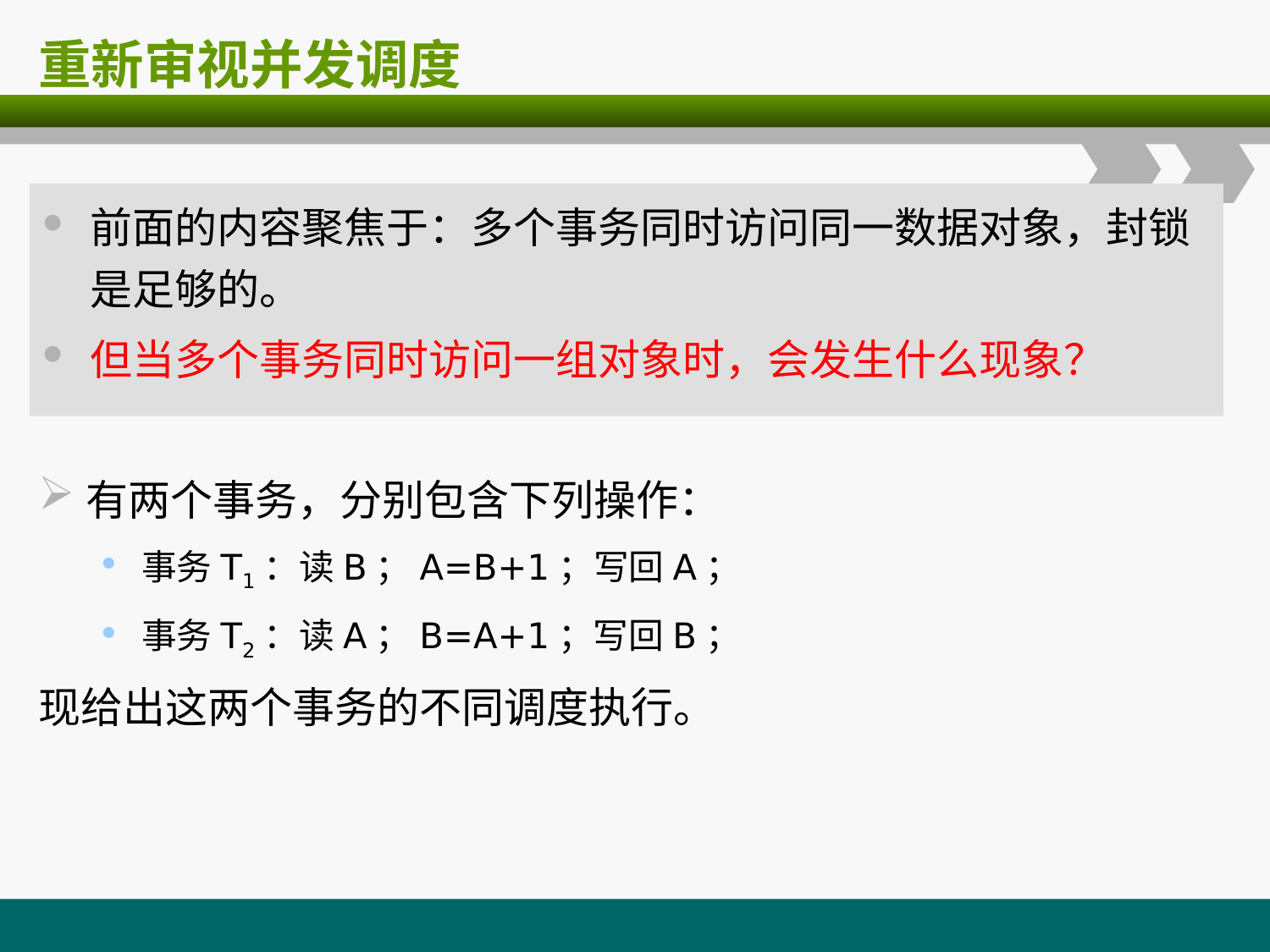

# 重新审视并发调度
前面的内容聚焦于：多个事务同时访问同一数据对象，封锁是足够的。
但当多个事务同时访问一组对象时，会发生什么现象？
有两个事务，分别包含下列操作：
事务T1：读B；A=B+1；写回A；
事务T2：读A；B=A+1；写回B；
现给出这两个事务的不同调度执行。